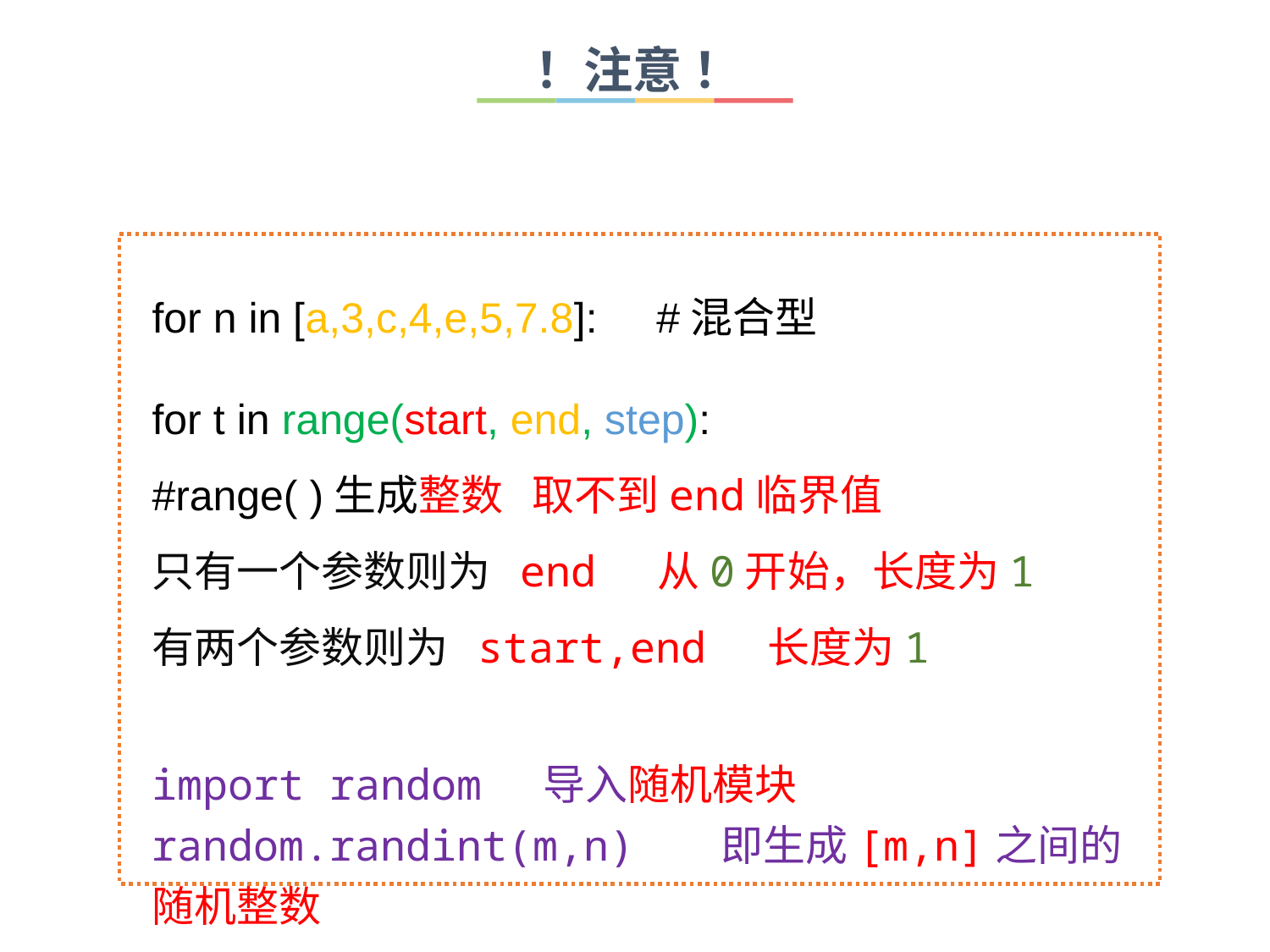

！注意 ！

for n in [a,3,c,4,e,5,7.8]:     #混合型
for t in range(start, end, step):
#range( )生成整数   取不到end临界值
只有一个参数则为  end  从0开始，长度为1
有两个参数则为  start,end  长度为1

import random  导入随机模块
random.randint(m,n)   即生成[m,n]之间的随机整数